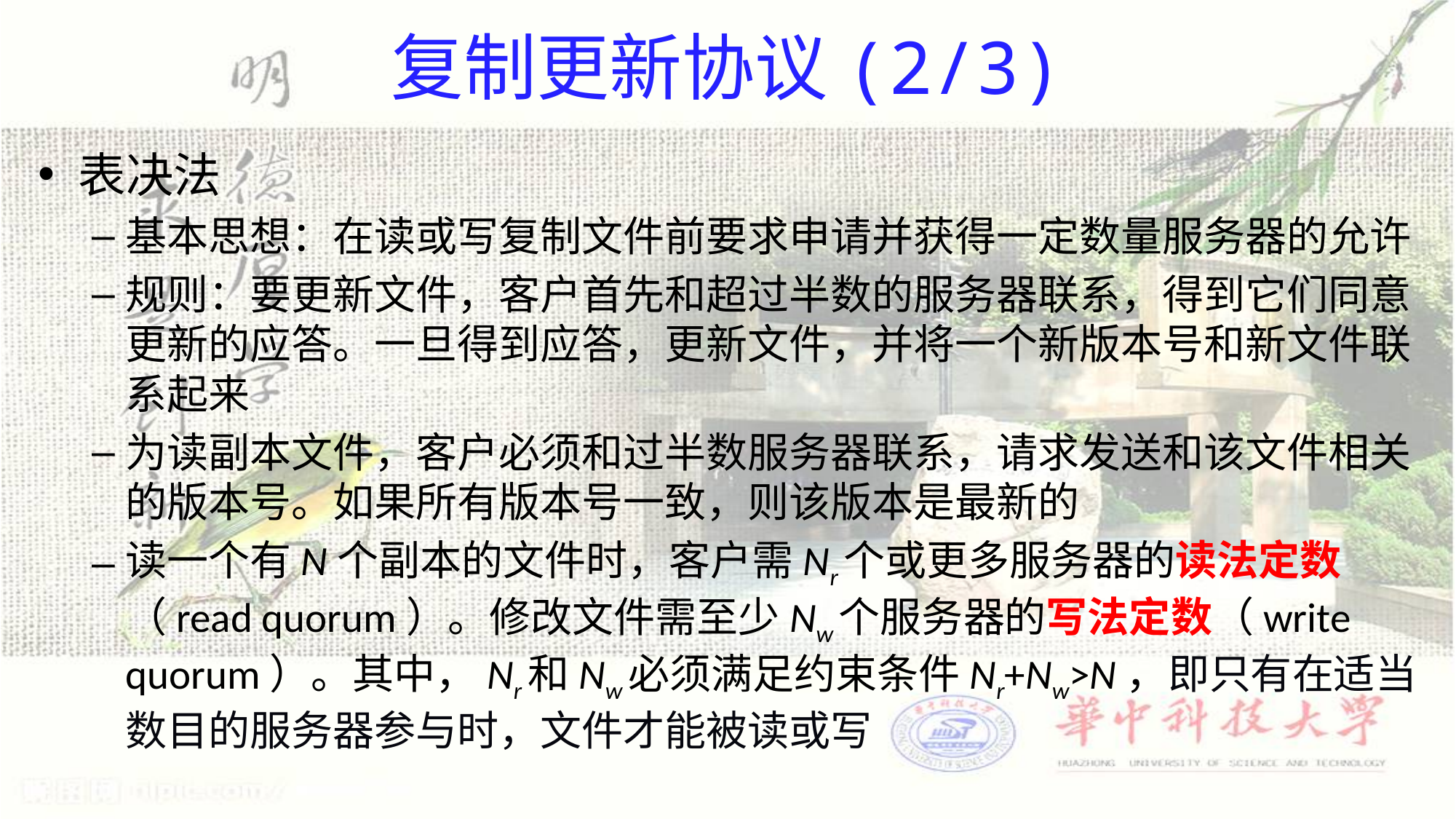

# 复制更新协议(2/3)
表决法
基本思想：在读或写复制文件前要求申请并获得一定数量服务器的允许
规则：要更新文件，客户首先和超过半数的服务器联系，得到它们同意更新的应答。一旦得到应答，更新文件，并将一个新版本号和新文件联系起来
为读副本文件，客户必须和过半数服务器联系，请求发送和该文件相关的版本号。如果所有版本号一致，则该版本是最新的
读一个有N个副本的文件时，客户需Nr个或更多服务器的读法定数（read quorum）。修改文件需至少Nw个服务器的写法定数（write quorum）。其中，Nr和Nw必须满足约束条件Nr+Nw>N，即只有在适当数目的服务器参与时，文件才能被读或写